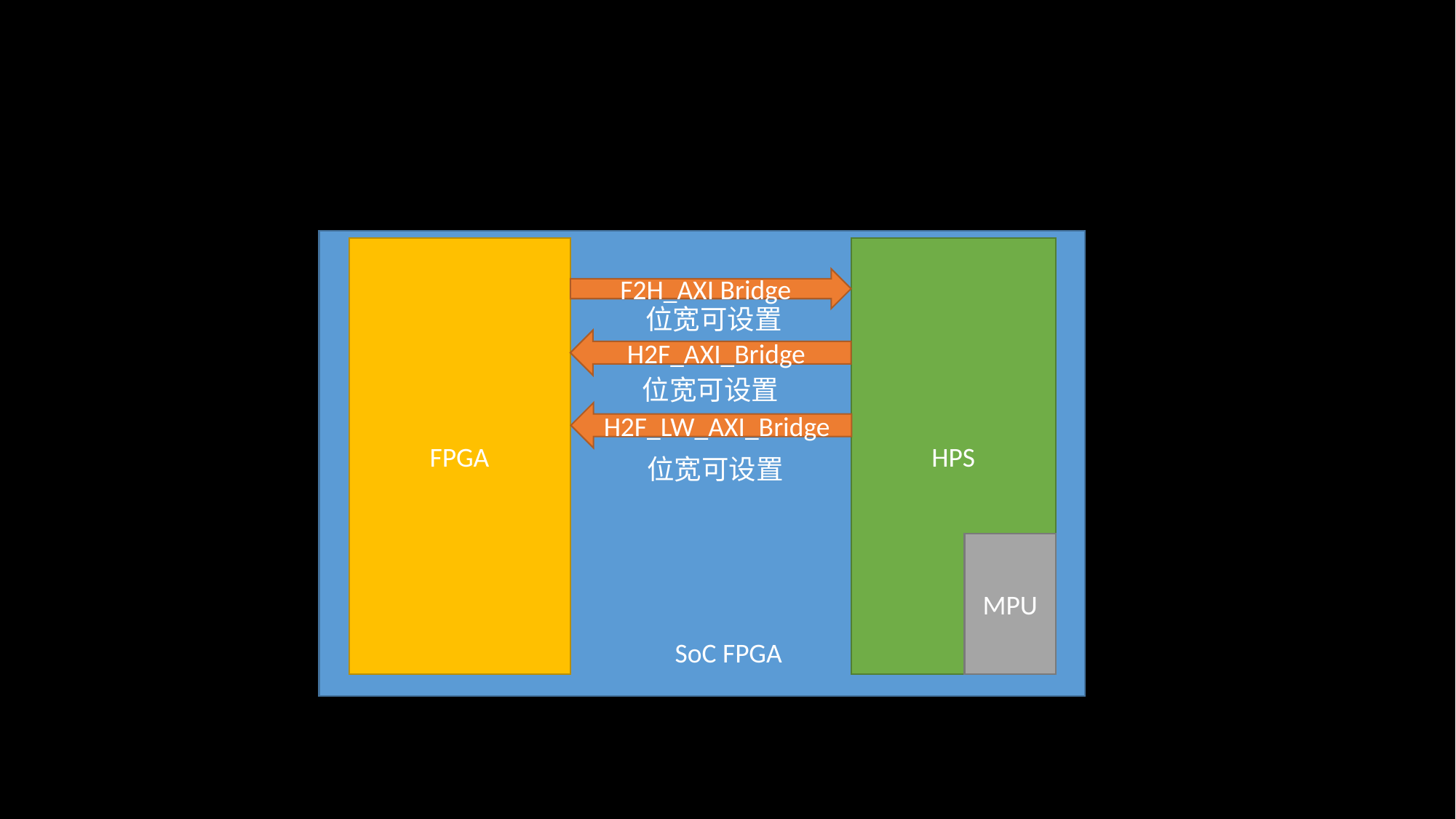

#

HPS
FPGA
F2H_AXI Bridge
位宽可设置
H2F_AXI_Bridge
位宽可设置
H2F_LW_AXI_Bridge
位宽可设置
MPU
SoC FPGA